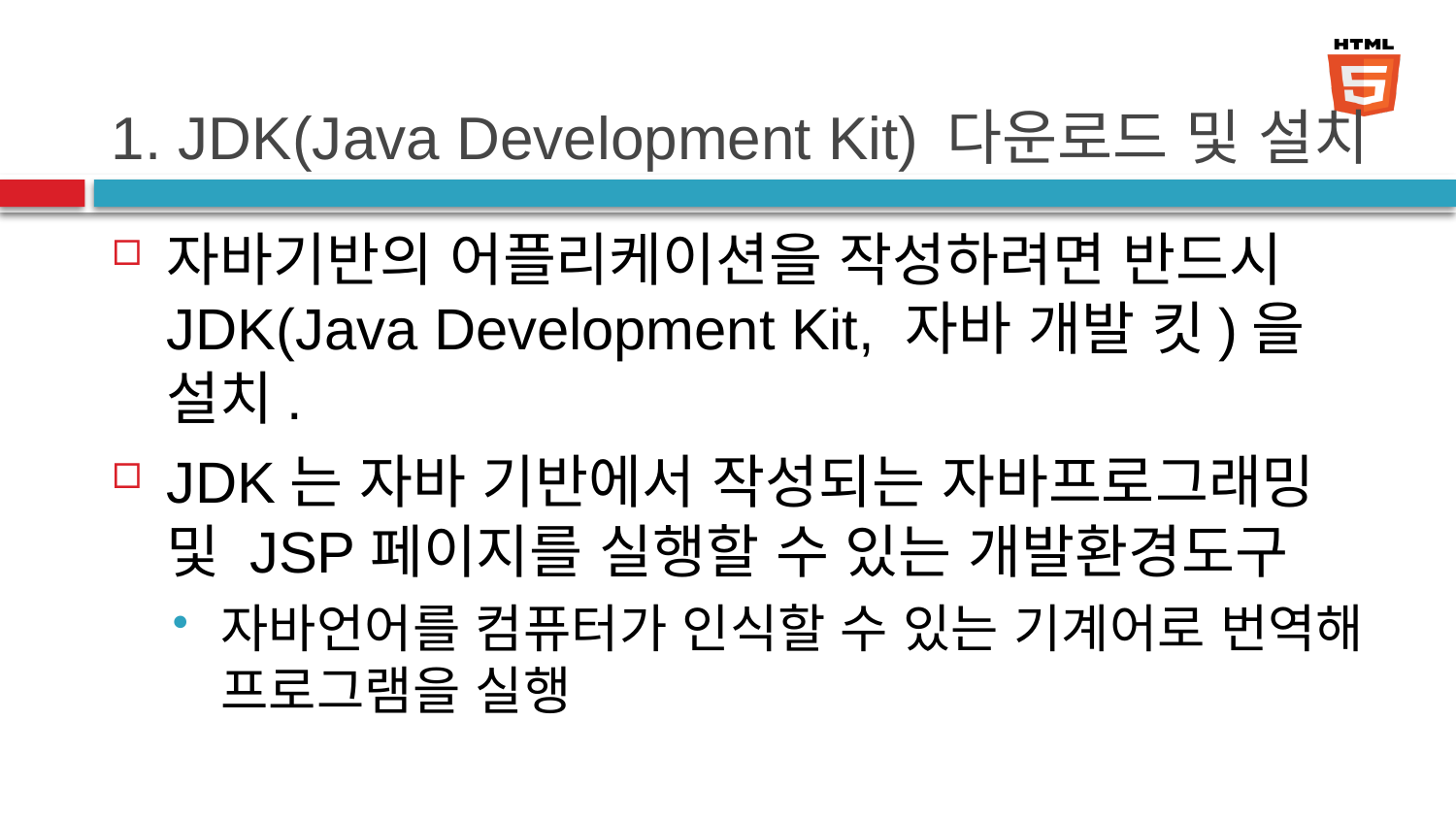

# 1. JDK(Java Development Kit) 다운로드 및 설치
자바기반의 어플리케이션을 작성하려면 반드시 JDK(Java Development Kit, 자바 개발 킷)을 설치.
JDK는 자바 기반에서 작성되는 자바프로그래밍 및 JSP페이지를 실행할 수 있는 개발환경도구
자바언어를 컴퓨터가 인식할 수 있는 기계어로 번역해 프로그램을 실행